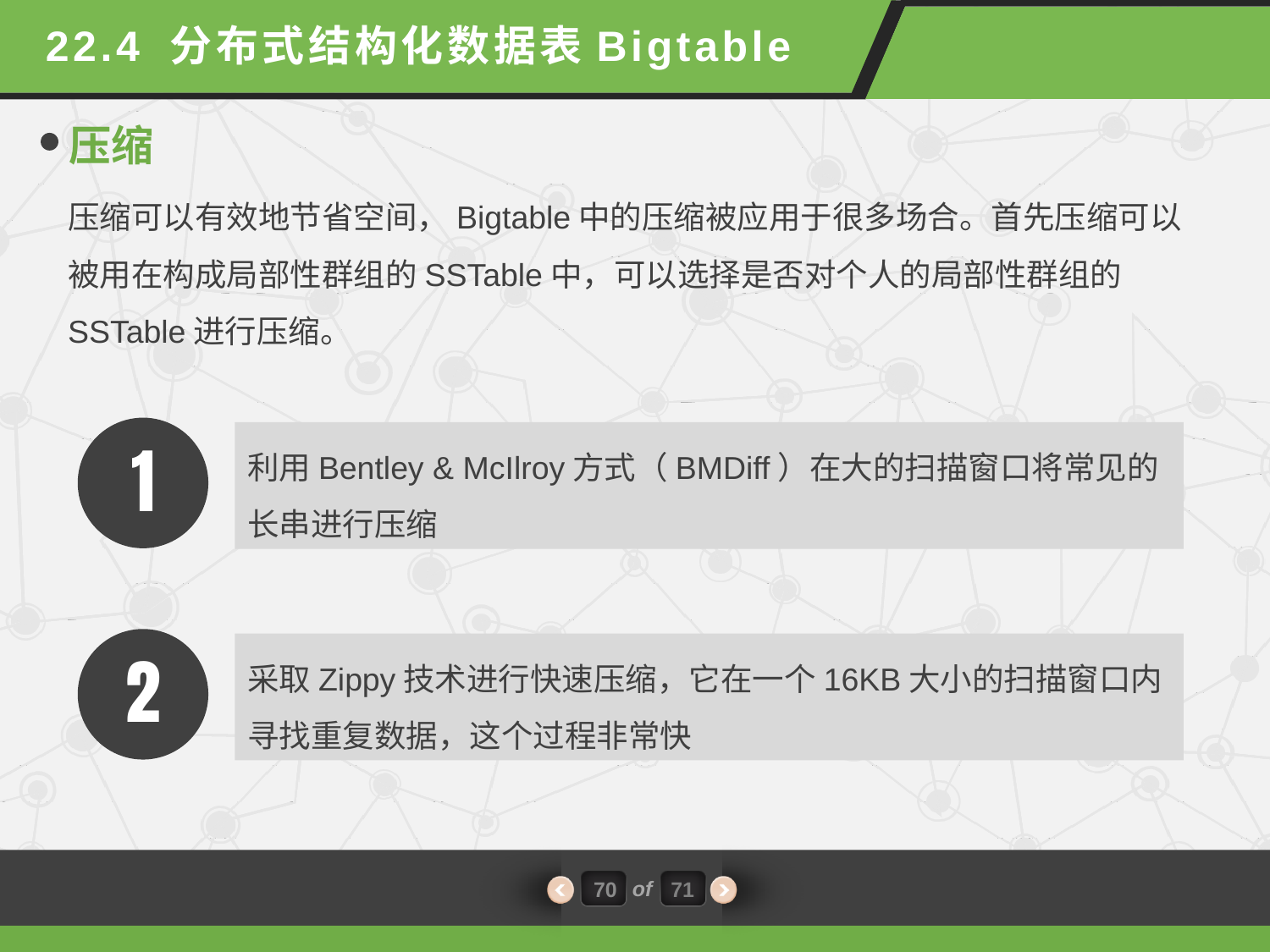

22.4 分布式结构化数据表Bigtable
压缩

压缩可以有效地节省空间，Bigtable中的压缩被应用于很多场合。首先压缩可以被用在构成局部性群组的SSTable中，可以选择是否对个人的局部性群组的SSTable进行压缩。
1
利用Bentley & McIlroy方式（BMDiff）在大的扫描窗口将常见的长串进行压缩
2
采取Zippy技术进行快速压缩，它在一个16KB大小的扫描窗口内寻找重复数据，这个过程非常快
70